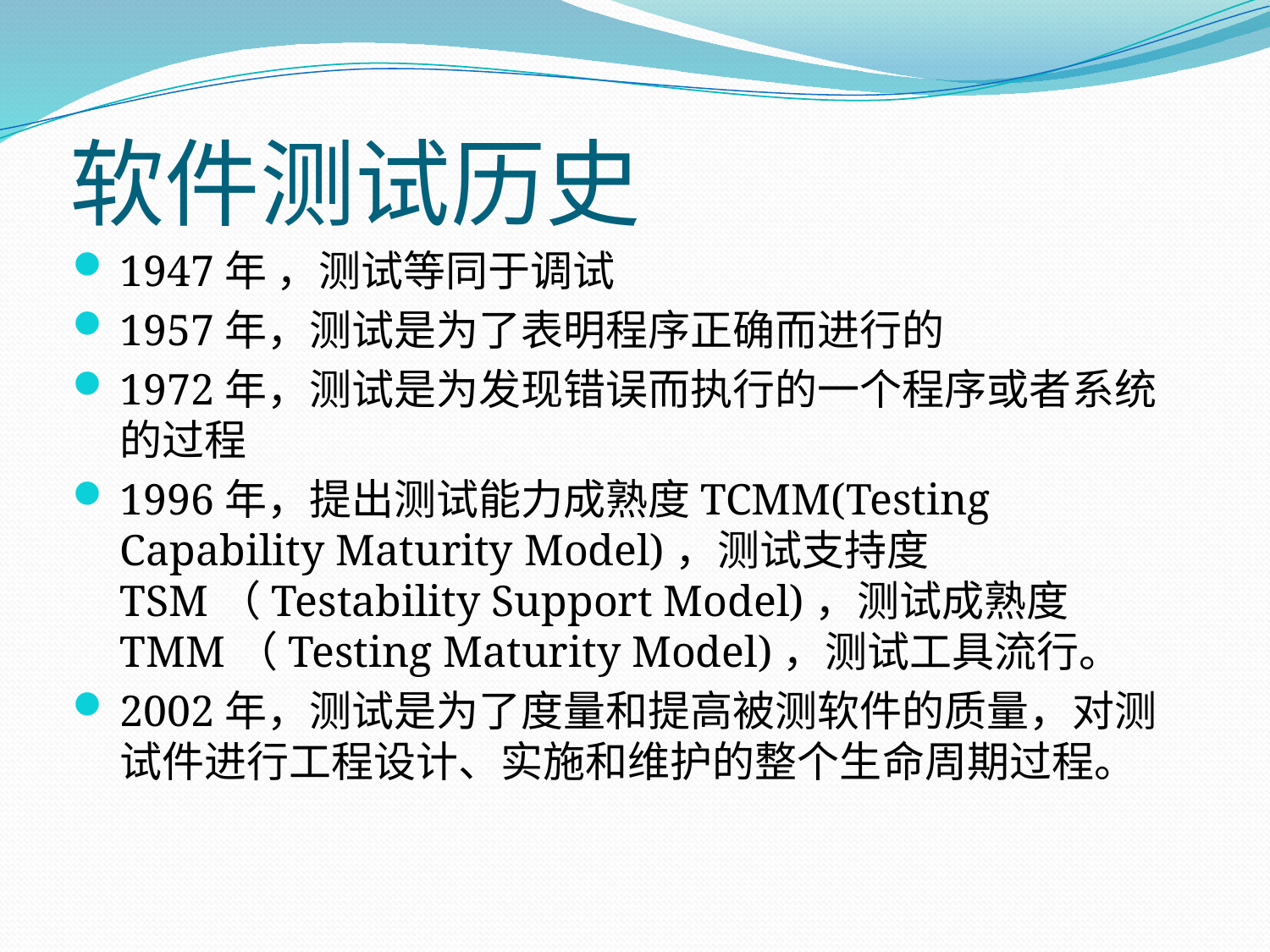

# 软件测试历史
1947年 ，测试等同于调试
1957年，测试是为了表明程序正确而进行的
1972年，测试是为发现错误而执行的一个程序或者系统的过程
1996年，提出测试能力成熟度TCMM(Testing Capability Maturity Model)，测试支持度TSM（Testability Support Model)，测试成熟度TMM（Testing Maturity Model)，测试工具流行。
2002年，测试是为了度量和提高被测软件的质量，对测试件进行工程设计、实施和维护的整个生命周期过程。